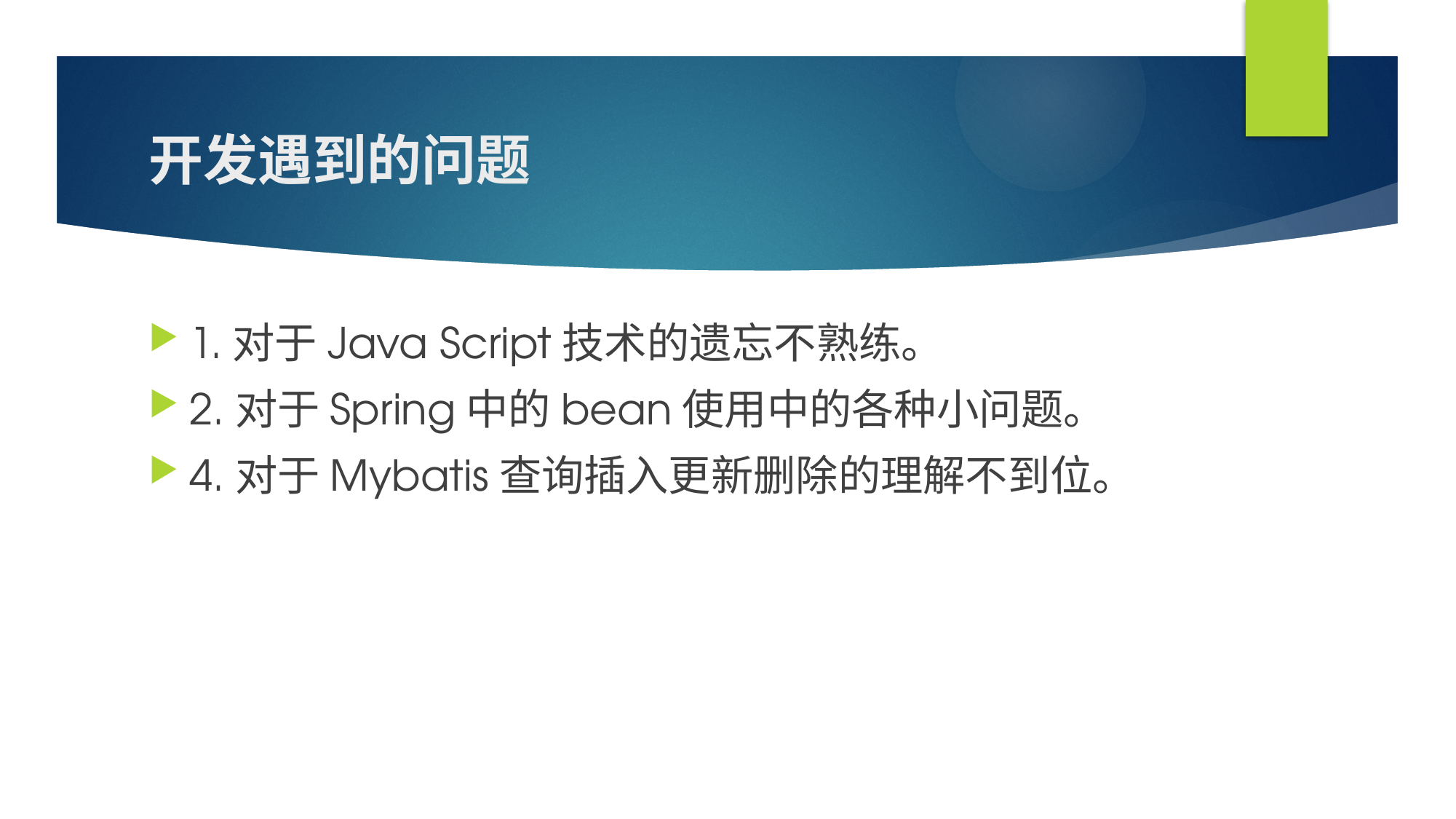

# 开发遇到的问题
1.对于Java Script技术的遗忘不熟练。
2.对于Spring中的bean使用中的各种小问题。
4.对于Mybatis查询插入更新删除的理解不到位。